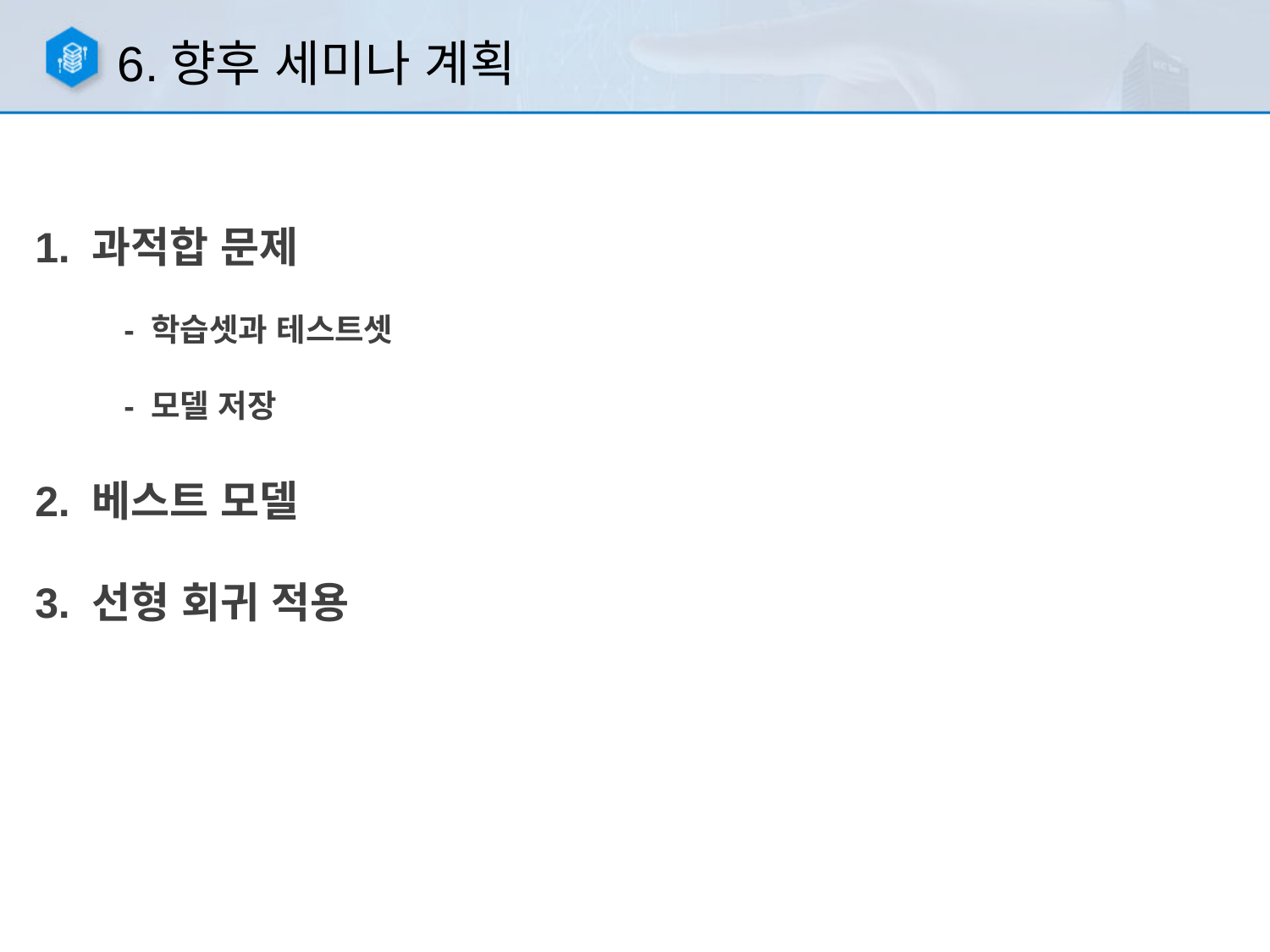

6.향후 세미나 계획
1. 과적합 문제
          - 학습셋과 테스트셋
          - 모델 저장
2. 베스트 모델
3. 선형 회귀 적용